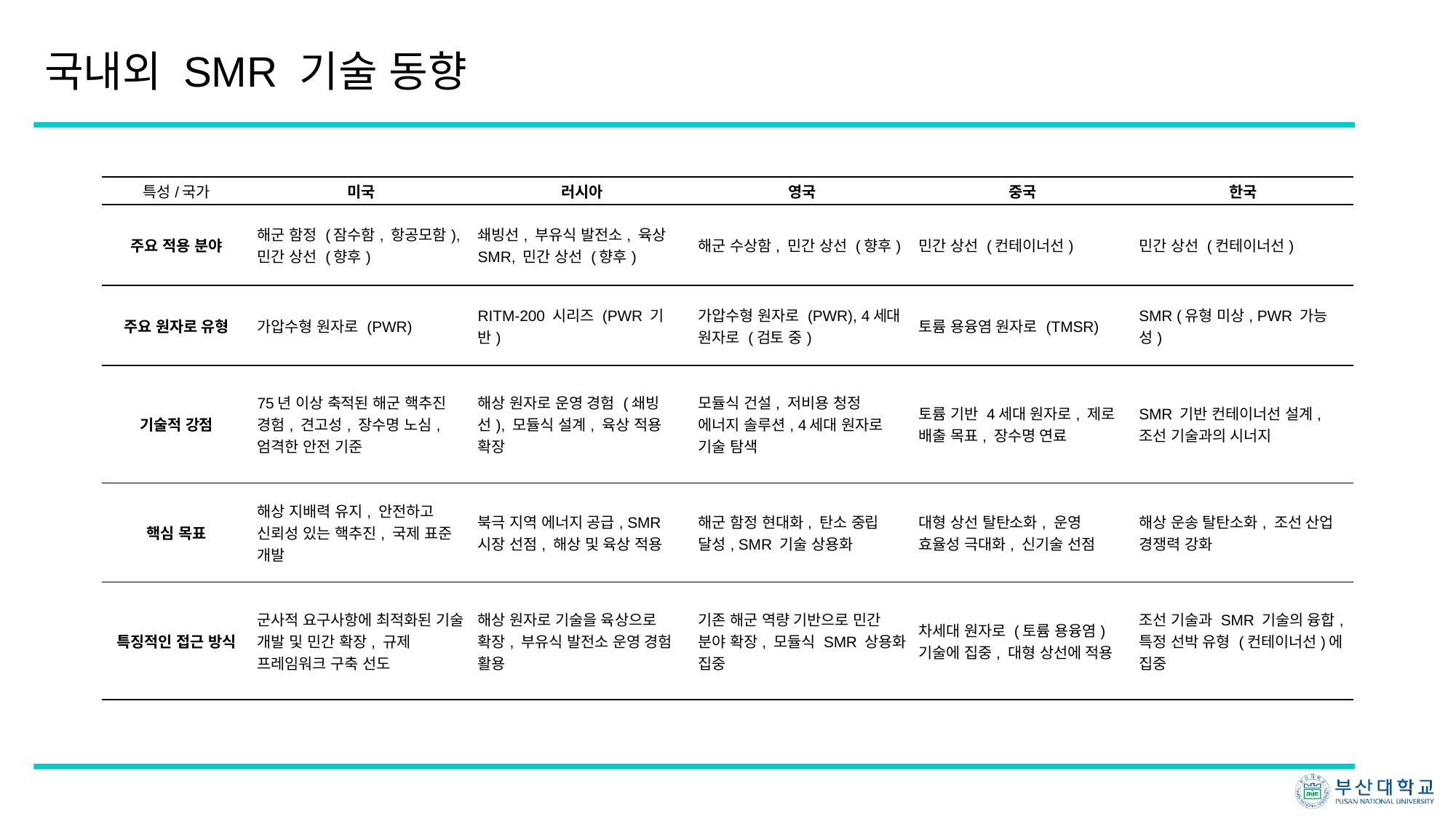

# 국내외 SMR 기술 동향
| 특성/국가 | 미국 | 러시아 | 영국 | 중국 | 한국 |
| --- | --- | --- | --- | --- | --- |
| 주요 적용 분야 | 해군 함정 (잠수함, 항공모함), 민간 상선 (향후) | 쇄빙선, 부유식 발전소, 육상 SMR, 민간 상선 (향후) | 해군 수상함, 민간 상선 (향후) | 민간 상선 (컨테이너선) | 민간 상선 (컨테이너선) |
| 주요 원자로 유형 | 가압수형 원자로 (PWR) | RITM-200 시리즈 (PWR 기반) | 가압수형 원자로 (PWR), 4세대 원자로 (검토 중) | 토륨 용융염 원자로 (TMSR) | SMR (유형 미상, PWR 가능성) |
| 기술적 강점 | 75년 이상 축적된 해군 핵추진 경험, 견고성, 장수명 노심, 엄격한 안전 기준 | 해상 원자로 운영 경험 (쇄빙선), 모듈식 설계, 육상 적용 확장 | 모듈식 건설, 저비용 청정 에너지 솔루션, 4세대 원자로 기술 탐색 | 토륨 기반 4세대 원자로, 제로 배출 목표, 장수명 연료 | SMR 기반 컨테이너선 설계, 조선 기술과의 시너지 |
| 핵심 목표 | 해상 지배력 유지, 안전하고 신뢰성 있는 핵추진, 국제 표준 개발 | 북극 지역 에너지 공급, SMR 시장 선점, 해상 및 육상 적용 | 해군 함정 현대화, 탄소 중립 달성, SMR 기술 상용화 | 대형 상선 탈탄소화, 운영 효율성 극대화, 신기술 선점 | 해상 운송 탈탄소화, 조선 산업 경쟁력 강화 |
| 특징적인 접근 방식 | 군사적 요구사항에 최적화된 기술 개발 및 민간 확장, 규제 프레임워크 구축 선도 | 해상 원자로 기술을 육상으로 확장, 부유식 발전소 운영 경험 활용 | 기존 해군 역량 기반으로 민간 분야 확장, 모듈식 SMR 상용화 집중 | 차세대 원자로 (토륨 용융염) 기술에 집중, 대형 상선에 적용 | 조선 기술과 SMR 기술의 융합, 특정 선박 유형 (컨테이너선)에 집중 |